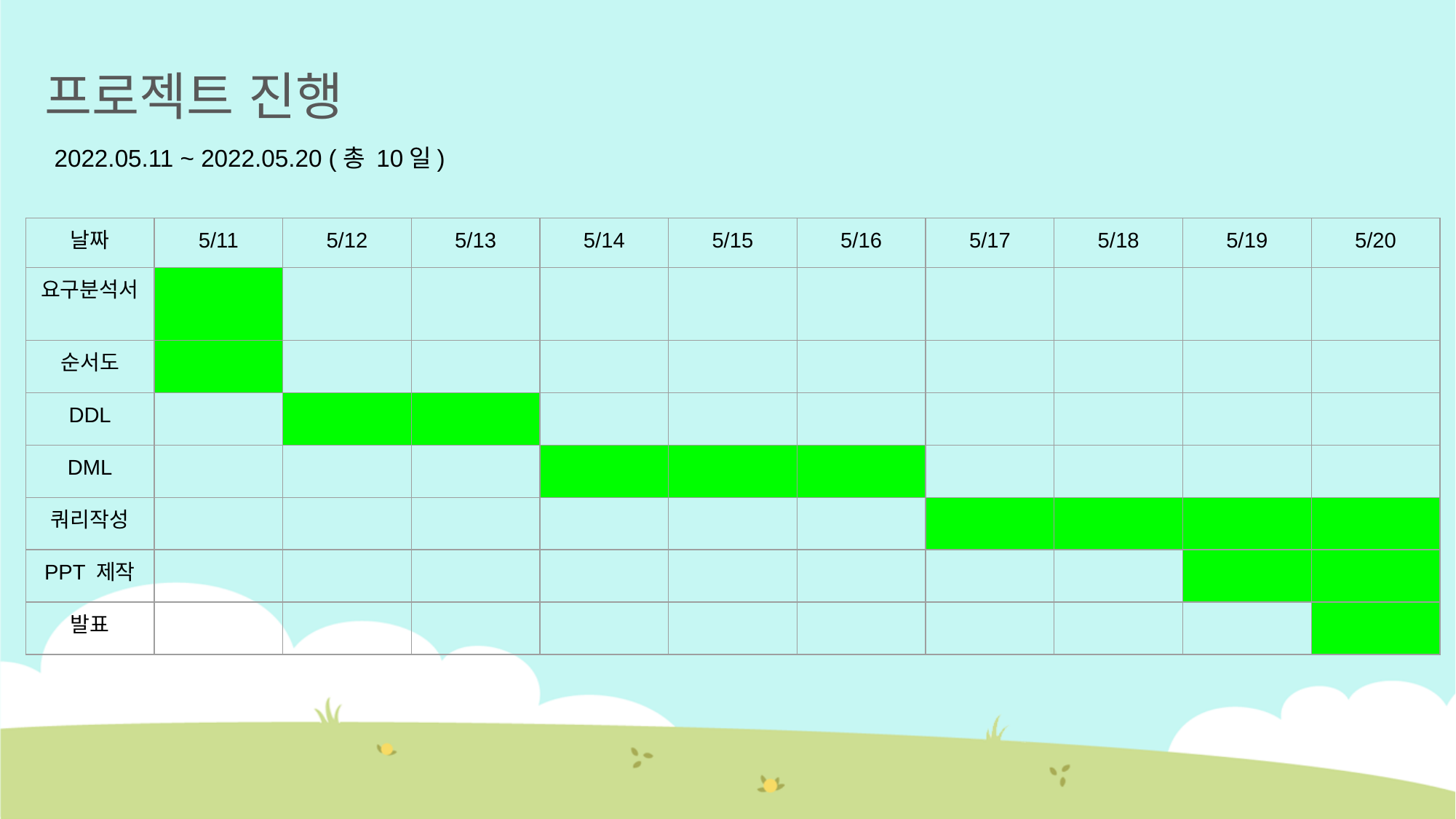

프로젝트 진행
2022.05.11 ~ 2022.05.20 (총 10일)
| 날짜 | 5/11 | 5/12 | 5/13 | 5/14 | 5/15 | 5/16 | 5/17 | 5/18 | 5/19 | 5/20 |
| --- | --- | --- | --- | --- | --- | --- | --- | --- | --- | --- |
| 요구분석서 |  |  |  |  |  |  |  |  |  |  |
| 순서도 |  |  |  |  |  |  |  |  |  |  |
| DDL |  |  |  |  |  |  |  |  |  |  |
| DML |  |  |  |  |  |  |  |  |  |  |
| 쿼리작성 |  |  |  |  |  |  |  |  |  |  |
| PPT 제작 |  |  |  |  |  |  |  |  |  |  |
| 발표 |  |  |  |  |  |  |  |  |  |  |